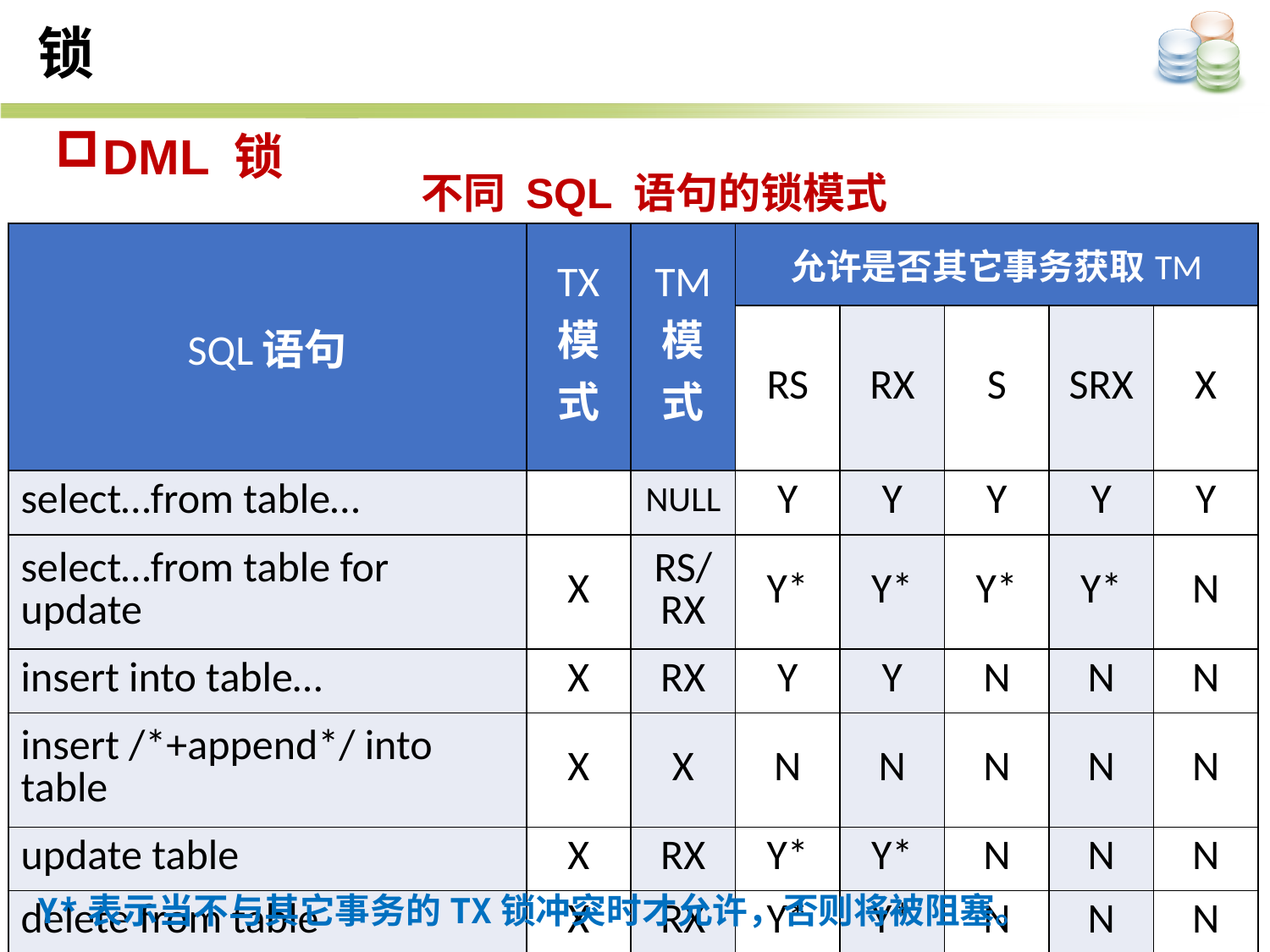

锁
DML 锁
不同 SQL 语句的锁模式
| SQL语句 | TX 模式 | TM 模式 | 允许是否其它事务获取TM |  |  |  |  |
| --- | --- | --- | --- | --- | --- | --- | --- |
|  |  |  | RS | RX | S | SRX | X |
| select…from table… |  | NULL | Y | Y | Y | Y | Y |
| select…from table for update | X | RS/ RX | Y\* | Y\* | Y\* | Y\* | N |
| insert into table… | X | RX | Y | Y | N | N | N |
| insert /\*+append\*/ into table | X | X | N | N | N | N | N |
| update table | X | RX | Y\* | Y\* | N | N | N |
| delete from table | X | RX | Y\* | Y\* | N | N | N |
Y*表示当不与其它事务的TX锁冲突时才允许，否则将被阻塞。
51